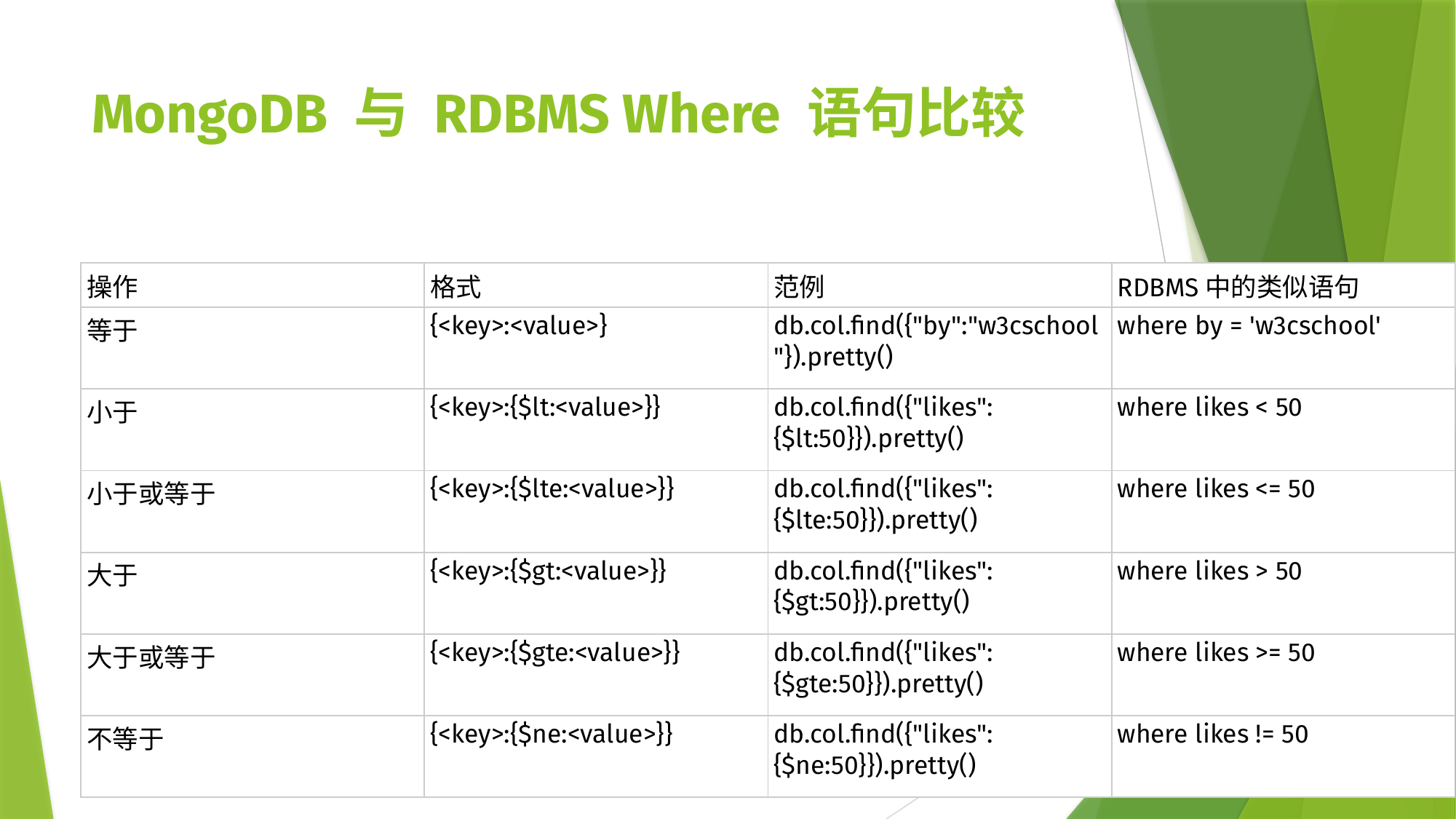

# MongoDB 与 RDBMS Where 语句比较
| 操作 | 格式 | 范例 | RDBMS中的类似语句 |
| --- | --- | --- | --- |
| 等于 | {<key>:<value>} | db.col.find({"by":"w3cschool"}).pretty() | where by = 'w3cschool' |
| 小于 | {<key>:{$lt:<value>}} | db.col.find({"likes":{$lt:50}}).pretty() | where likes < 50 |
| 小于或等于 | {<key>:{$lte:<value>}} | db.col.find({"likes":{$lte:50}}).pretty() | where likes <= 50 |
| 大于 | {<key>:{$gt:<value>}} | db.col.find({"likes":{$gt:50}}).pretty() | where likes > 50 |
| 大于或等于 | {<key>:{$gte:<value>}} | db.col.find({"likes":{$gte:50}}).pretty() | where likes >= 50 |
| 不等于 | {<key>:{$ne:<value>}} | db.col.find({"likes":{$ne:50}}).pretty() | where likes != 50 |